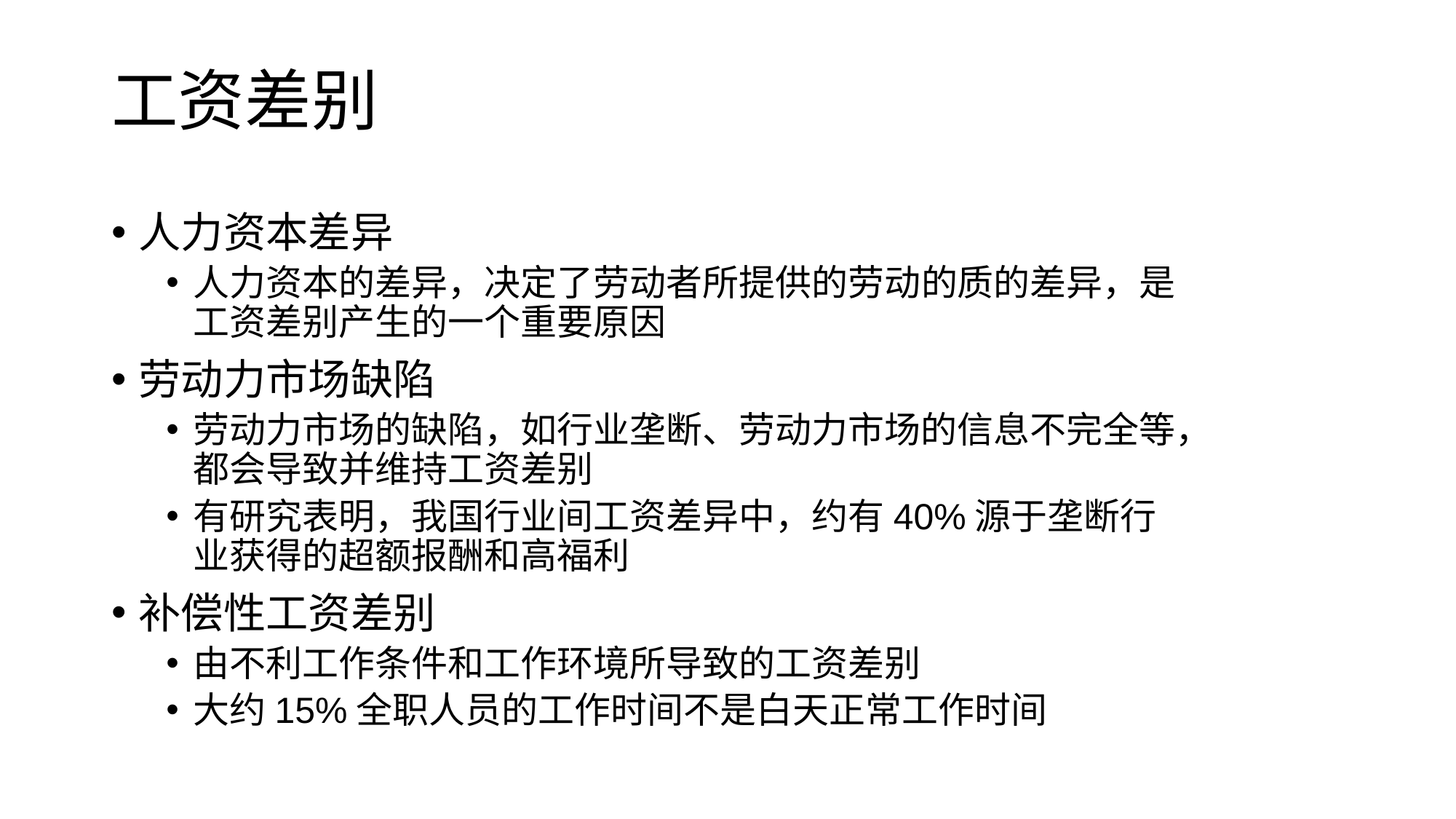

# 工资差别
人力资本差异
人力资本的差异，决定了劳动者所提供的劳动的质的差异，是工资差别产生的一个重要原因
劳动力市场缺陷
劳动力市场的缺陷，如行业垄断、劳动力市场的信息不完全等，都会导致并维持工资差别
有研究表明，我国行业间工资差异中，约有40%源于垄断行业获得的超额报酬和高福利
补偿性工资差别
由不利工作条件和工作环境所导致的工资差别
大约15%全职人员的工作时间不是白天正常工作时间